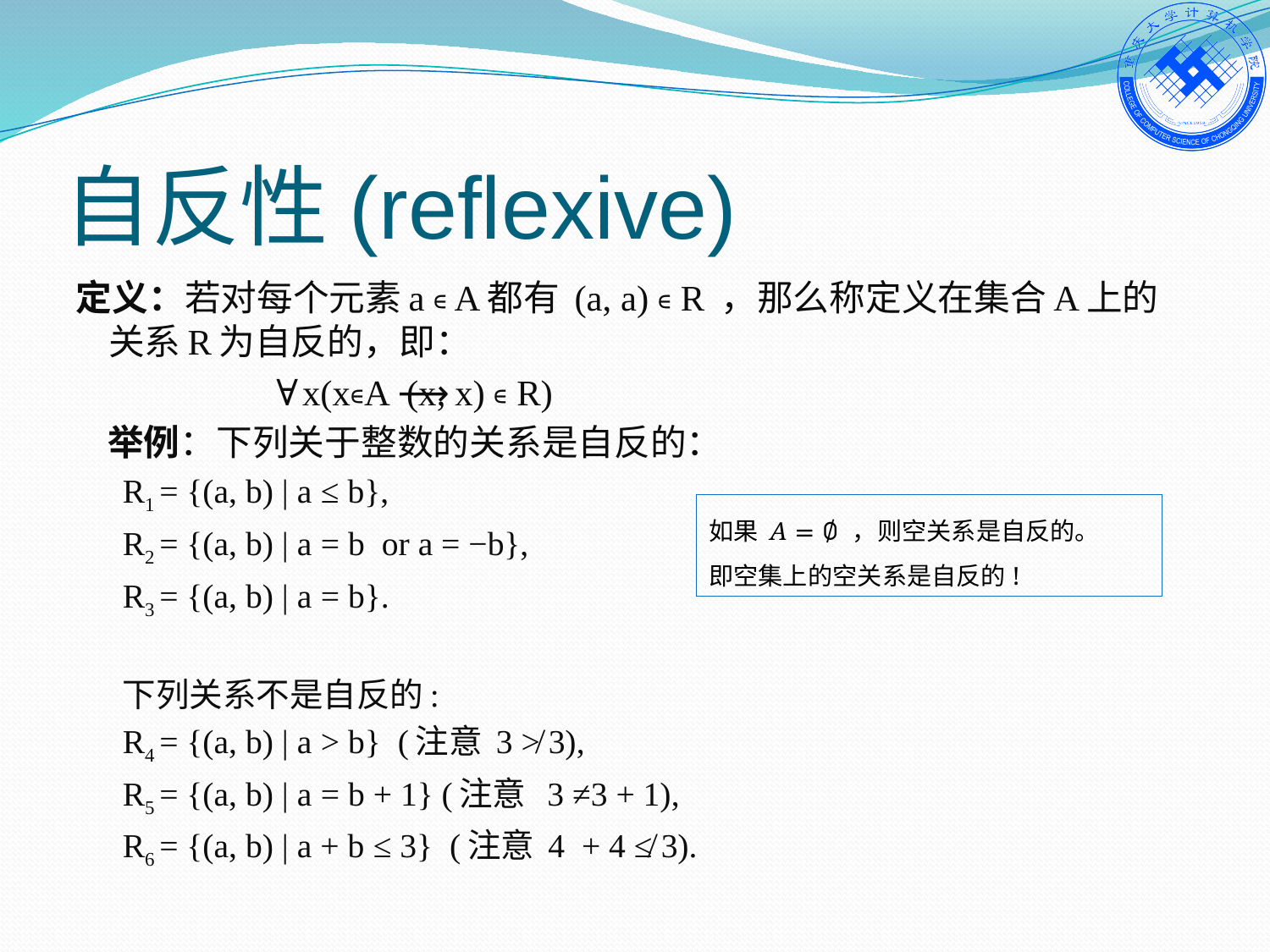

# 自反性(reflexive)
定义：若对每个元素a ∊ A都有 (a, a) ∊ R ，那么称定义在集合A上的关系R为自反的，即：
                      ∀x(x∊A ⟶ (x, x) ∊ R)
   举例：下列关于整数的关系是自反的：
R1 = {(a, b) | a ≤ b},
R2 = {(a, b) | a = b  or a = −b},
R3 = {(a, b) | a = b}.

下列关系不是自反的:
R4 = {(a, b) | a > b}  (注意 3 ≯ 3),
R5 = {(a, b) | a = b + 1} (注意  3 ≠3 + 1),
R6 = {(a, b) | a + b ≤ 3}  (注意 4  + 4 ≰ 3).
如果 A = ∅ ，则空关系是自反的。
即空集上的空关系是自反的!